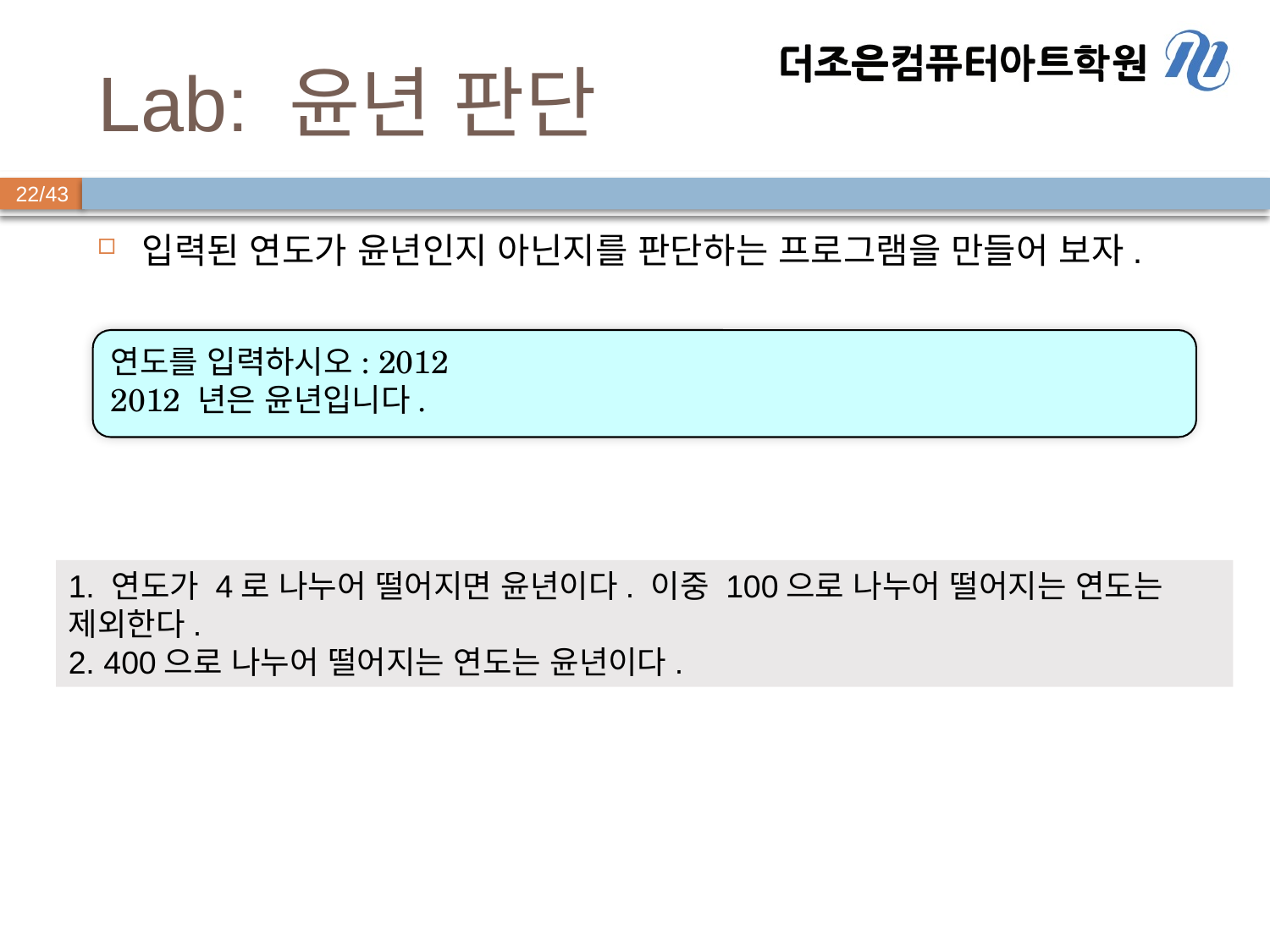

# Lab: 윤년 판단
입력된 연도가 윤년인지 아닌지를 판단하는 프로그램을 만들어 보자.
연도를 입력하시오: 2012
2012 년은 윤년입니다.
1. 연도가 4로 나누어 떨어지면 윤년이다. 이중 100으로 나누어 떨어지는 연도는 제외한다.
2. 400으로 나누어 떨어지는 연도는 윤년이다.